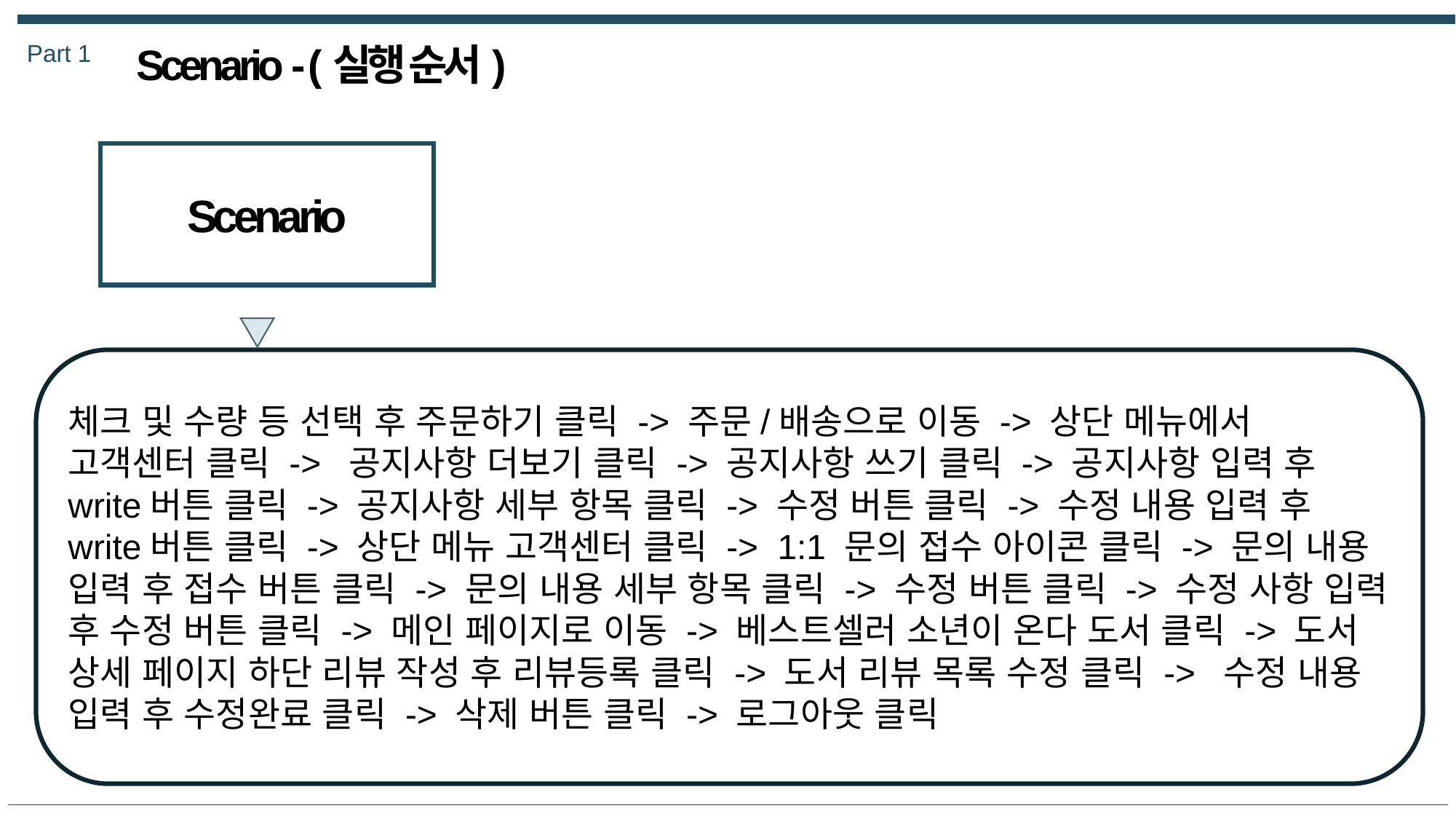

Part 1
Scenario - (실행 순서)
Scenario

체크 및 수량 등 선택 후 주문하기 클릭 -> 주문/배송으로 이동 -> 상단 메뉴에서 고객센터 클릭 ->  공지사항 더보기 클릭 -> 공지사항 쓰기 클릭 -> 공지사항 입력 후 write버튼 클릭 -> 공지사항 세부 항목 클릭 -> 수정 버튼 클릭 -> 수정 내용 입력 후 write버튼 클릭 -> 상단 메뉴 고객센터 클릭 ->  1:1 문의 접수 아이콘 클릭 -> 문의 내용 입력 후 접수 버튼 클릭 -> 문의 내용 세부 항목 클릭 -> 수정 버튼 클릭 -> 수정 사항 입력 후 수정 버튼 클릭 -> 메인 페이지로 이동 -> 베스트셀러 소년이 온다 도서 클릭 -> 도서 상세 페이지 하단 리뷰 작성 후 리뷰등록 클릭 -> 도서 리뷰 목록 수정 클릭 ->  수정 내용 입력 후 수정완료 클릭 -> 삭제 버튼 클릭 -> 로그아웃 클릭